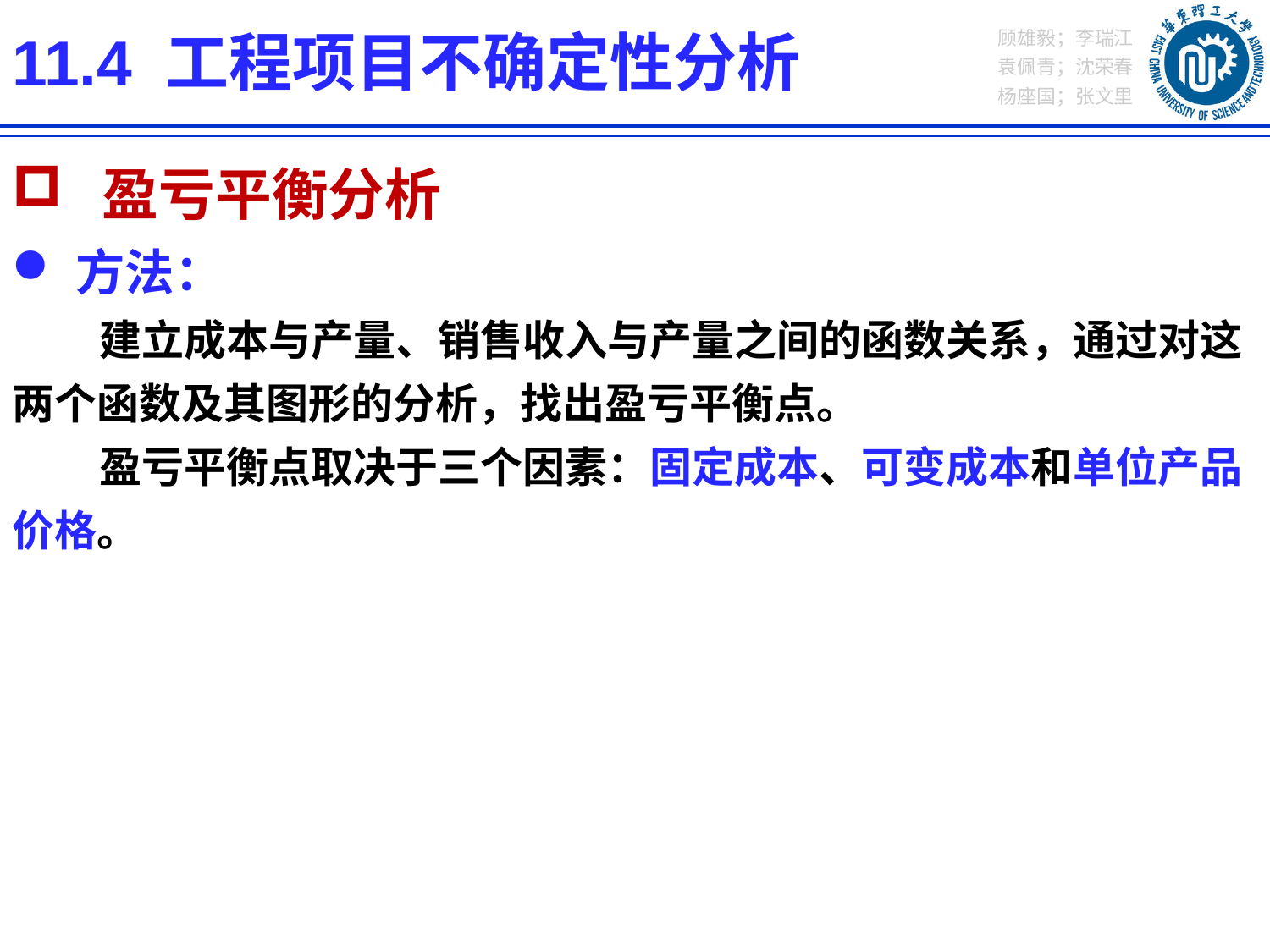

11.4 工程项目不确定性分析
 盈亏平衡分析
方法：
        建立成本与产量、销售收入与产量之间的函数关系，通过对这两个函数及其图形的分析，找出盈亏平衡点。
        盈亏平衡点取决于三个因素：固定成本、可变成本和单位产品价格。